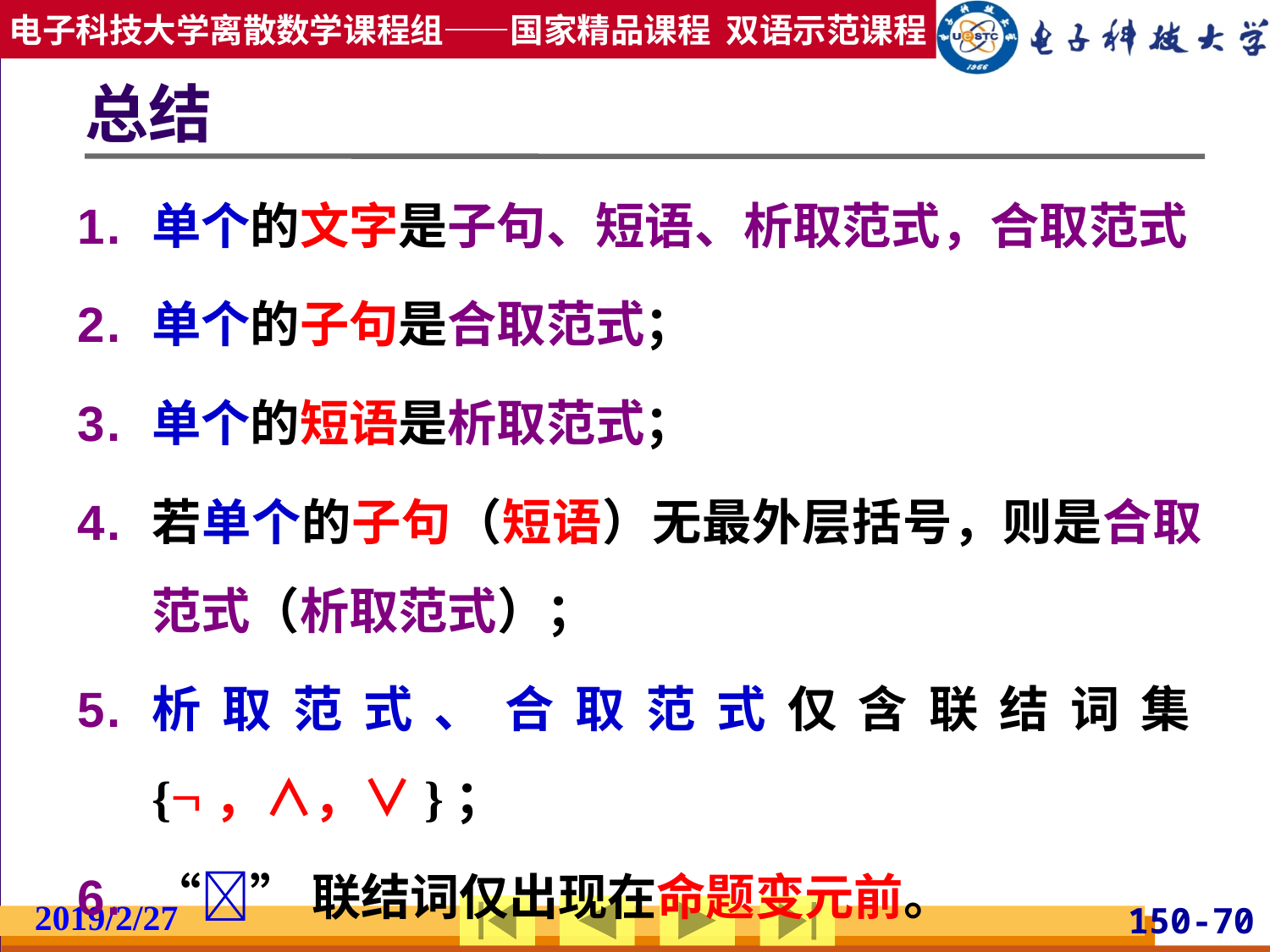

# 总结
单个的文字是子句、短语、析取范式，合取范式
单个的子句是合取范式；
单个的短语是析取范式；
若单个的子句（短语）无最外层括号，则是合取范式（析取范式）；
析取范式、合取范式仅含联结词集{¬，∧，∨}；
“¬”联结词仅出现在命题变元前。
2019/2/27